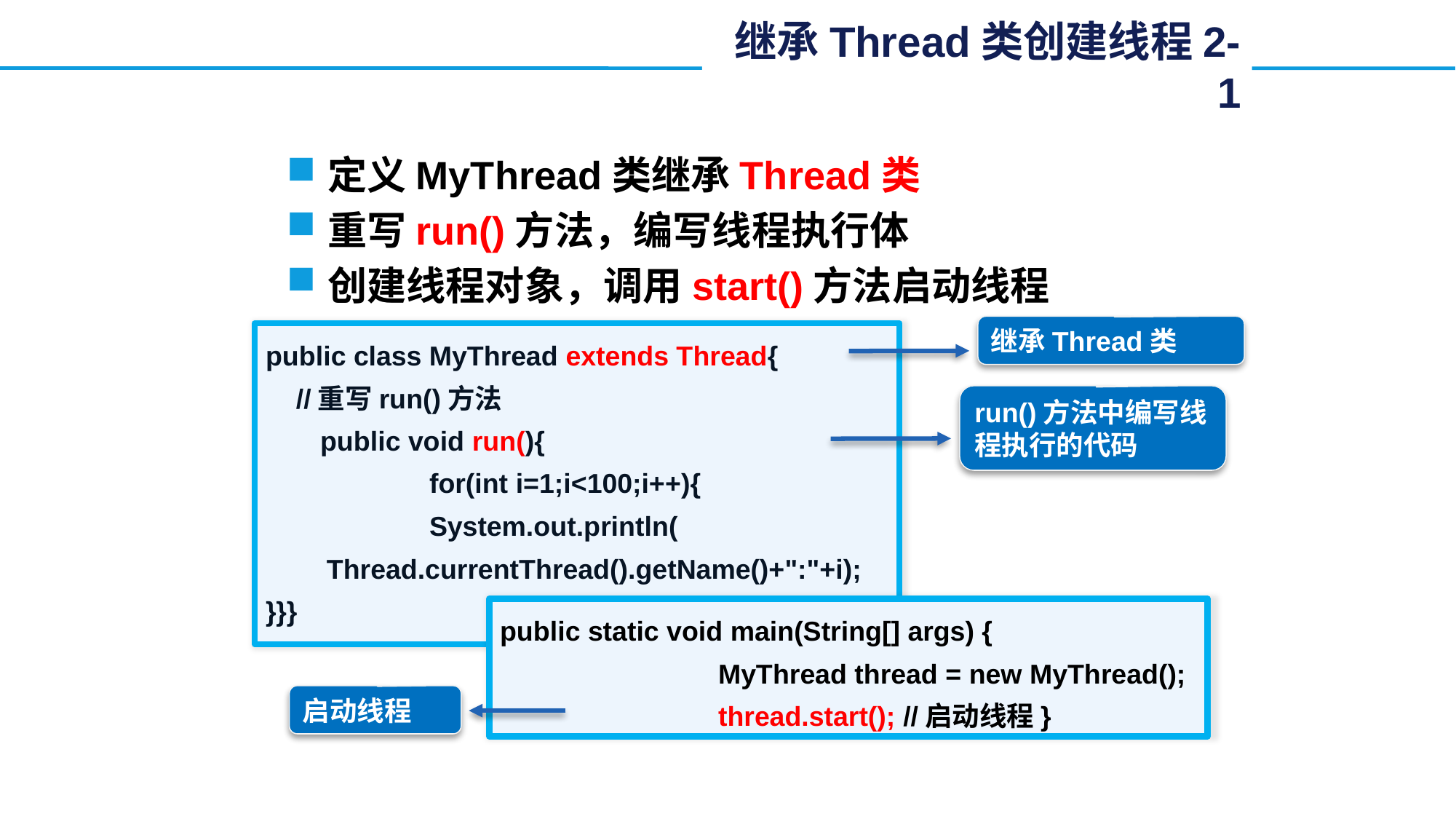

# 继承Thread类创建线程2-1
定义MyThread类继承Thread类
重写run()方法，编写线程执行体
创建线程对象，调用start()方法启动线程
继承Thread类
public class MyThread extends Thread{
    //重写run()方法
	public void run(){
		for(int i=1;i<100;i++){			System.out.println(
        Thread.currentThread().getName()+":"+i);
}}}
run()方法中编写线程执行的代码
public static void main(String[] args) {
		MyThread thread = new MyThread();
		thread.start(); //启动线程}
启动线程